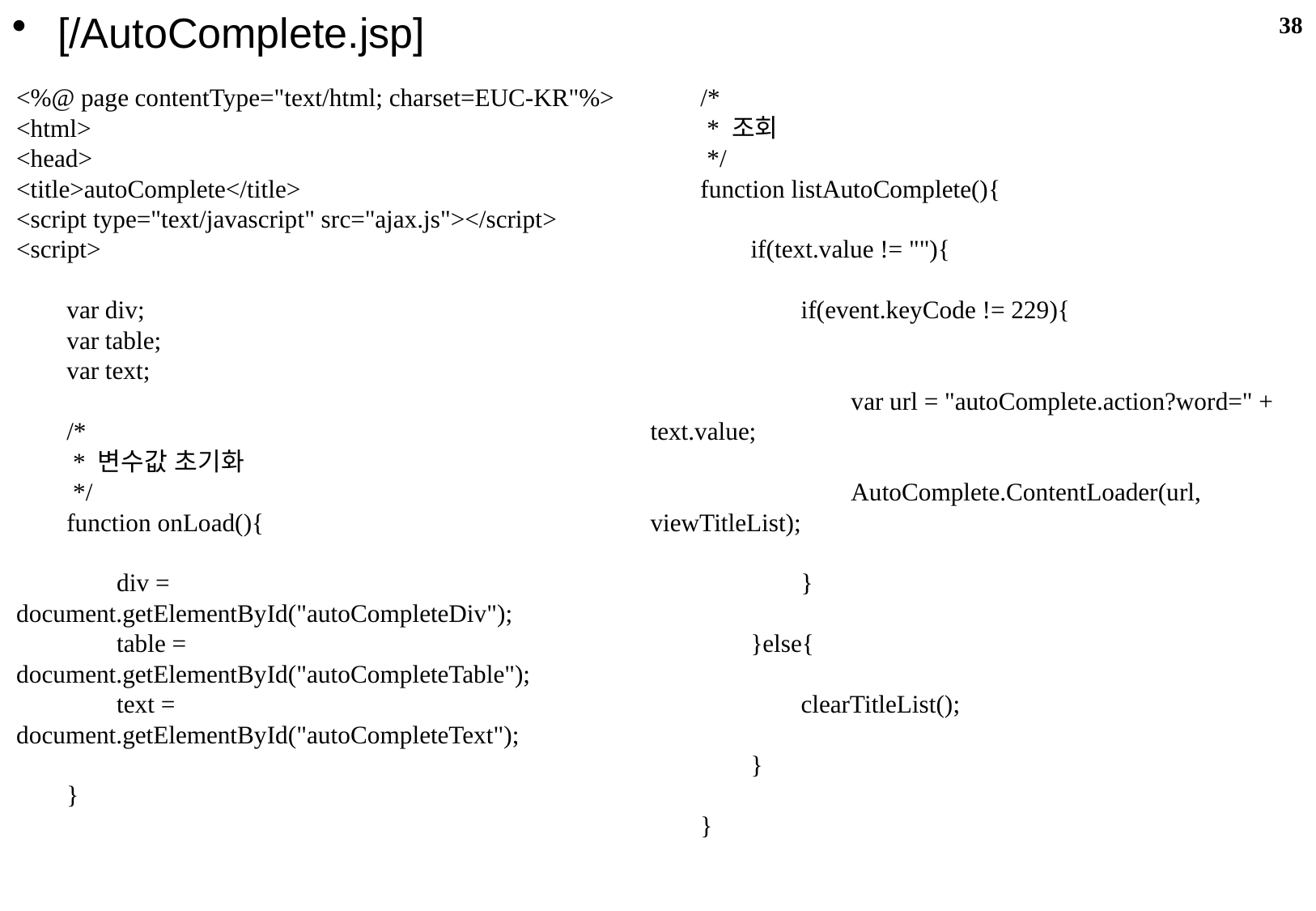

[/AutoComplete.jsp]

38
1. Struts2에서  Ajax 자동완성기능
<%@ page contentType="text/html; charset=EUC-KR"%>
<html>
<head>
<title>autoComplete</title>
<script type="text/javascript" src="ajax.js"></script>
<script>

        var div;
        var table;
        var text;

        /*
         * 변수값 초기화
         */
        function onLoad(){

                div = document.getElementById("autoCompleteDiv");
                table = document.getElementById("autoCompleteTable");
                text = document.getElementById("autoCompleteText");

        }
        /*
         * 조회
         */
        function listAutoComplete(){

                if(text.value != ""){

                        if(event.keyCode != 229){

                                var url = "autoComplete.action?word=" + text.value;

                                AutoComplete.ContentLoader(url, viewTitleList);

                        }

                }else{

                        clearTitleList();

                }

        }